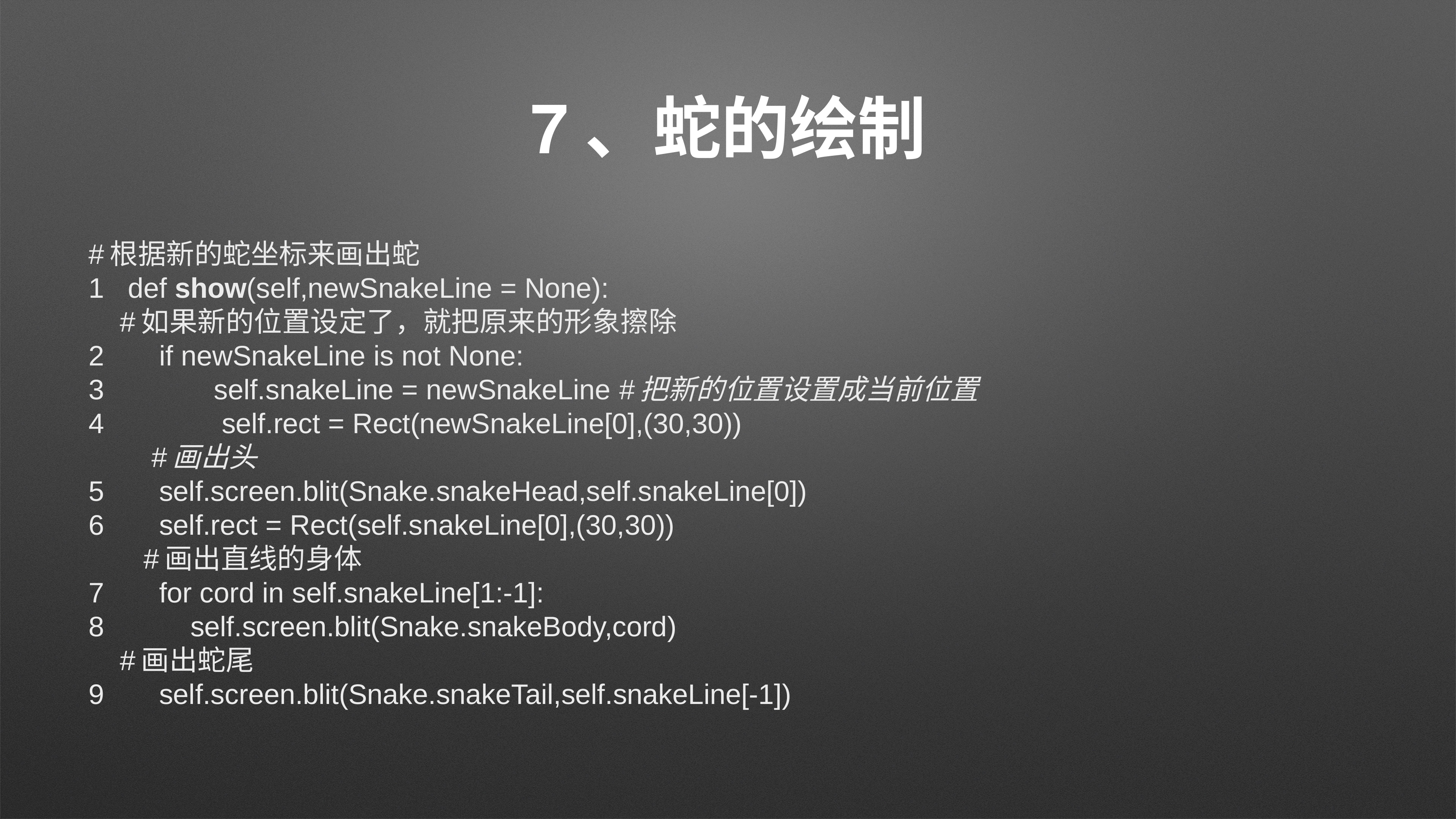

# 7、蛇的绘制
#根据新的蛇坐标来画出蛇
1   def show(self,newSnakeLine = None):
    #如果新的位置设定了，就把原来的形象擦除
2       if newSnakeLine is not None:
3              self.snakeLine = newSnakeLine #把新的位置设置成当前位置
4               self.rect = Rect(newSnakeLine[0],(30,30))
        #画出头
5       self.screen.blit(Snake.snakeHead,self.snakeLine[0])
6       self.rect = Rect(self.snakeLine[0],(30,30))
       #画出直线的身体
7       for cord in self.snakeLine[1:-1]:
8           self.screen.blit(Snake.snakeBody,cord)
    #画出蛇尾
9       self.screen.blit(Snake.snakeTail,self.snakeLine[-1])